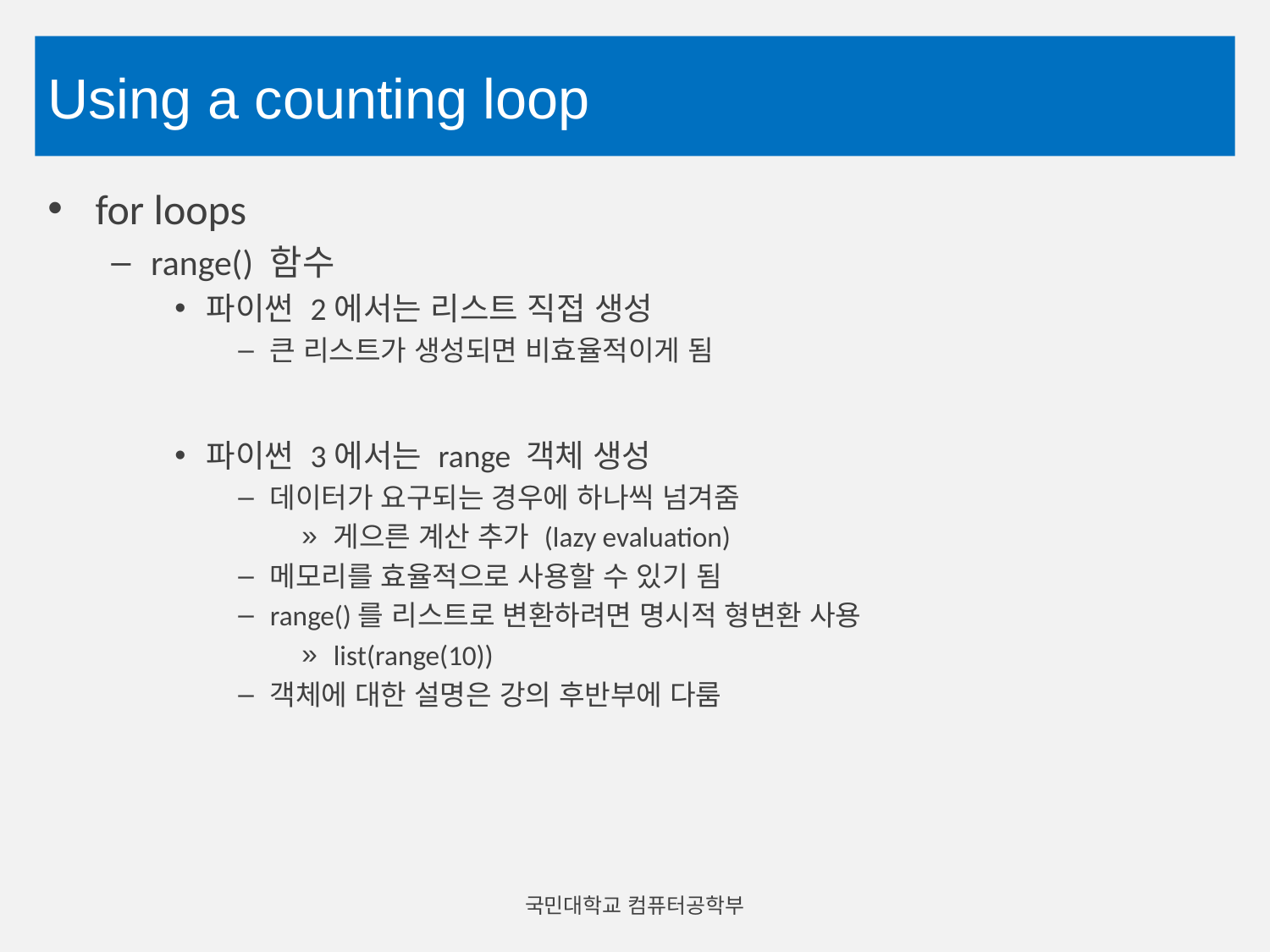

# Using a counting loop
for loops
range() 함수
파이썬 2에서는 리스트 직접 생성
큰 리스트가 생성되면 비효율적이게 됨

파이썬 3에서는 range 객체 생성
데이터가 요구되는 경우에 하나씩 넘겨줌
게으른 계산 추가 (lazy evaluation)
메모리를 효율적으로 사용할 수 있기 됨
range()를 리스트로 변환하려면 명시적 형변환 사용
list(range(10))
객체에 대한 설명은 강의 후반부에 다룸

국민대학교 컴퓨터공학부